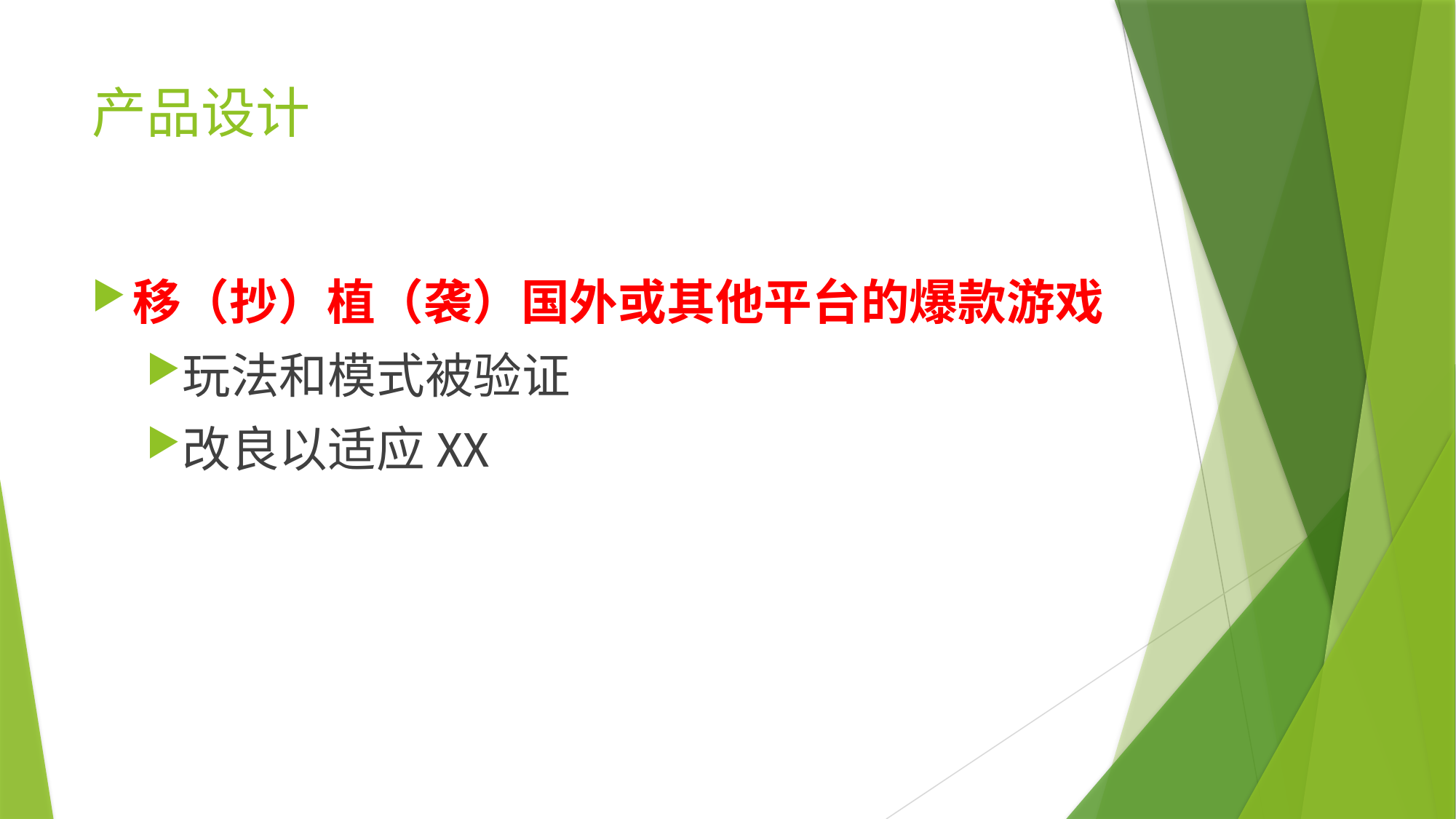

# 产品设计
移（抄）植（袭）国外或其他平台的爆款游戏
玩法和模式被验证
改良以适应XX